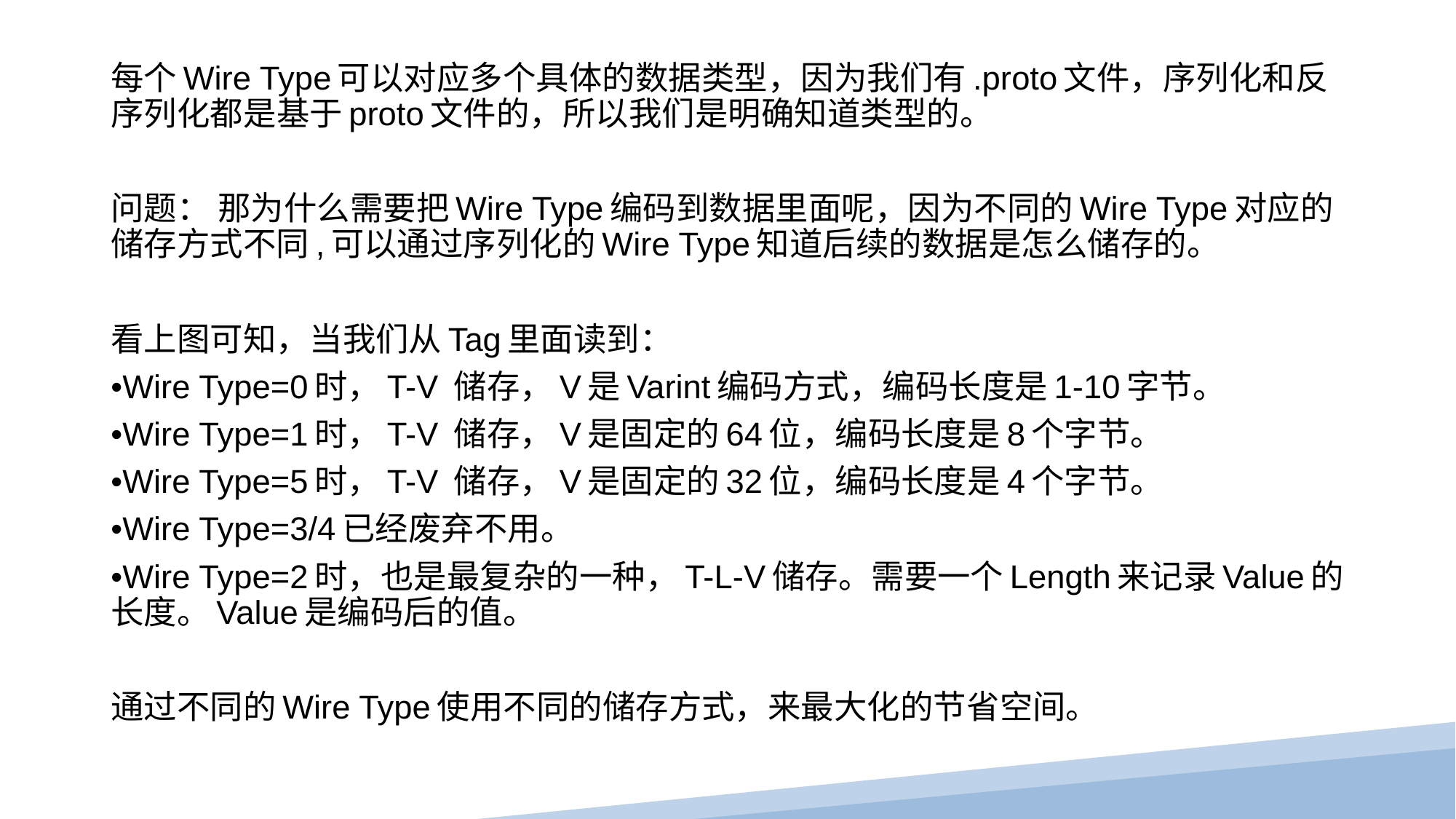

每个Wire Type可以对应多个具体的数据类型，因为我们有.proto文件，序列化和反序列化都是基于proto文件的，所以我们是明确知道类型的。

问题： 那为什么需要把Wire Type编码到数据里面呢，因为不同的Wire Type对应的储存方式不同,可以通过序列化的Wire Type知道后续的数据是怎么储存的。

看上图可知，当我们从Tag里面读到：
•Wire Type=0时，T-V 储存，V是Varint编码方式，编码长度是1-10字节。
•Wire Type=1时，T-V 储存，V是固定的64位，编码长度是8个字节。
•Wire Type=5时，T-V 储存，V是固定的32位，编码长度是4个字节。
•Wire Type=3/4已经废弃不用。
•Wire Type=2时，也是最复杂的一种，T-L-V储存。需要一个Length来记录Value的长度。Value是编码后的值。

通过不同的Wire Type使用不同的储存方式，来最大化的节省空间。